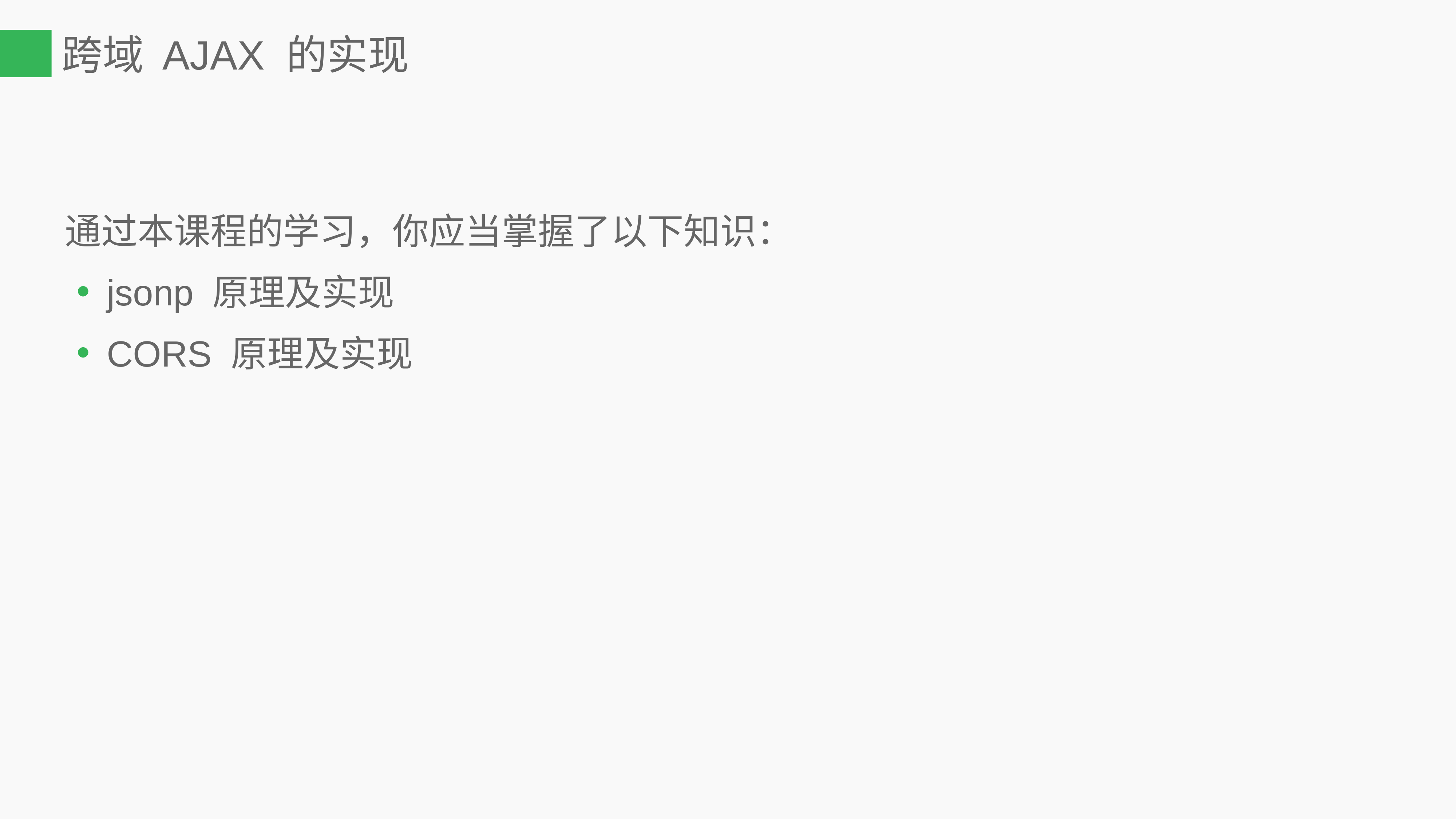

# 跨域 AJAX 的实现
通过本课程的学习，你应当掌握了以下知识：
jsonp 原理及实现
CORS 原理及实现